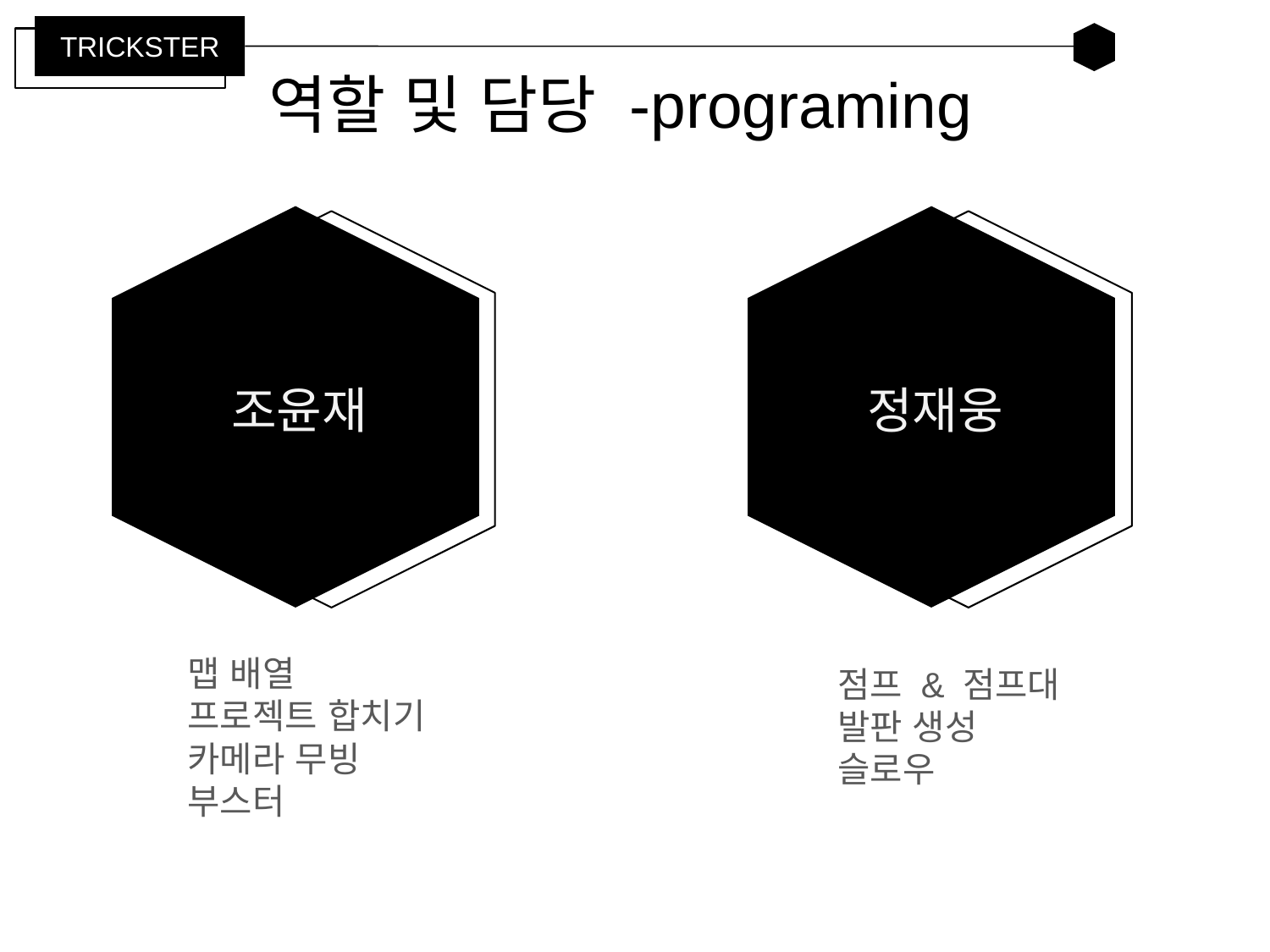

TRICKSTER
역할 및 담당 -programing

조윤재
정재웅
맵 배열
프로젝트 합치기
카메라 무빙
부스터
점프 & 점프대
발판 생성
슬로우